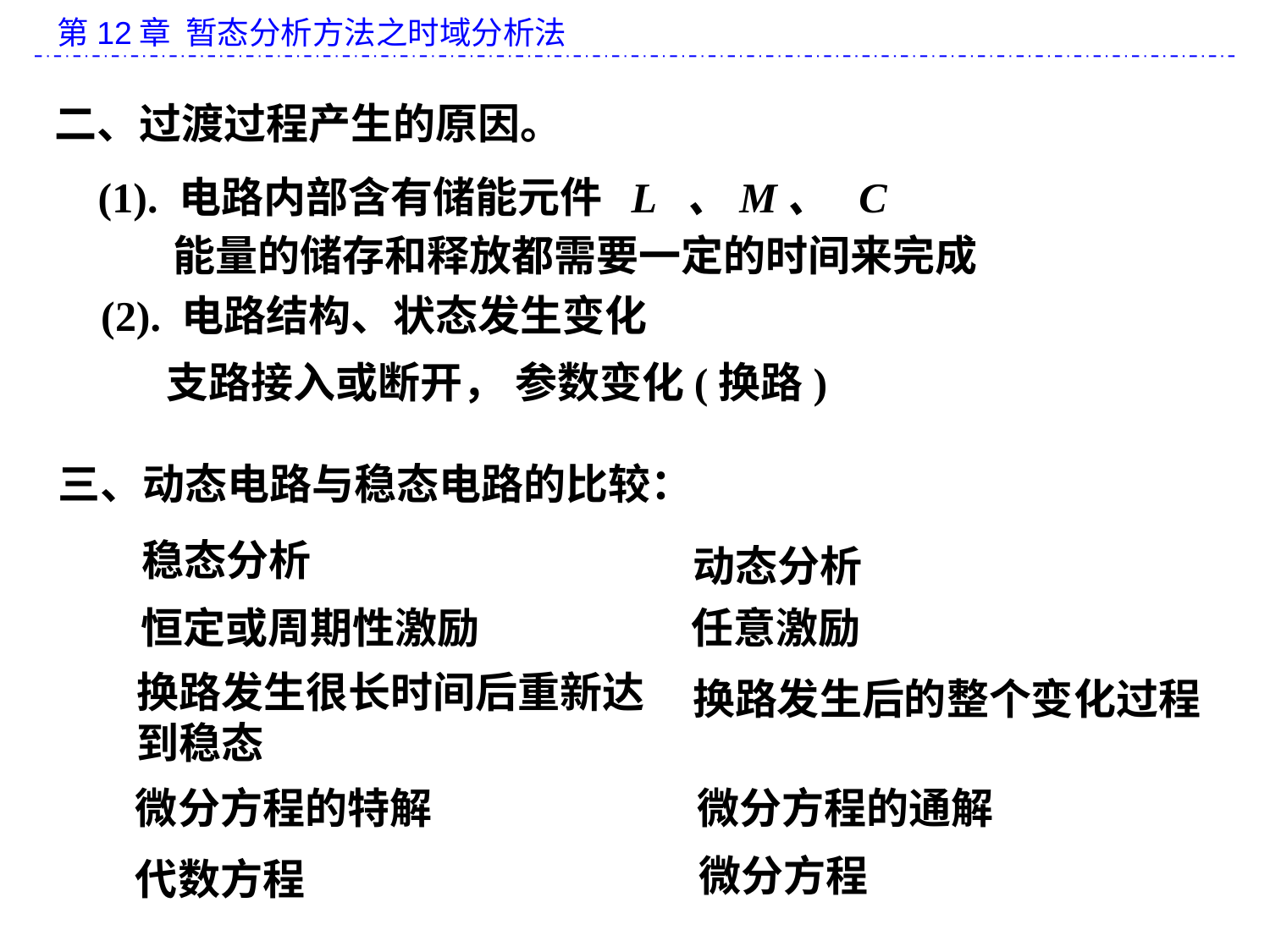

二、过渡过程产生的原因。
(1). 电路内部含有储能元件  L  、M、  C
能量的储存和释放都需要一定的时间来完成
(2). 电路结构、状态发生变化
支路接入或断开， 参数变化(换路)
三、动态电路与稳态电路的比较：
稳态分析
恒定或周期性激励
换路发生很长时间后重新达到稳态
微分方程的特解
代数方程
动态分析
任意激励
换路发生后的整个变化过程
微分方程的通解
微分方程